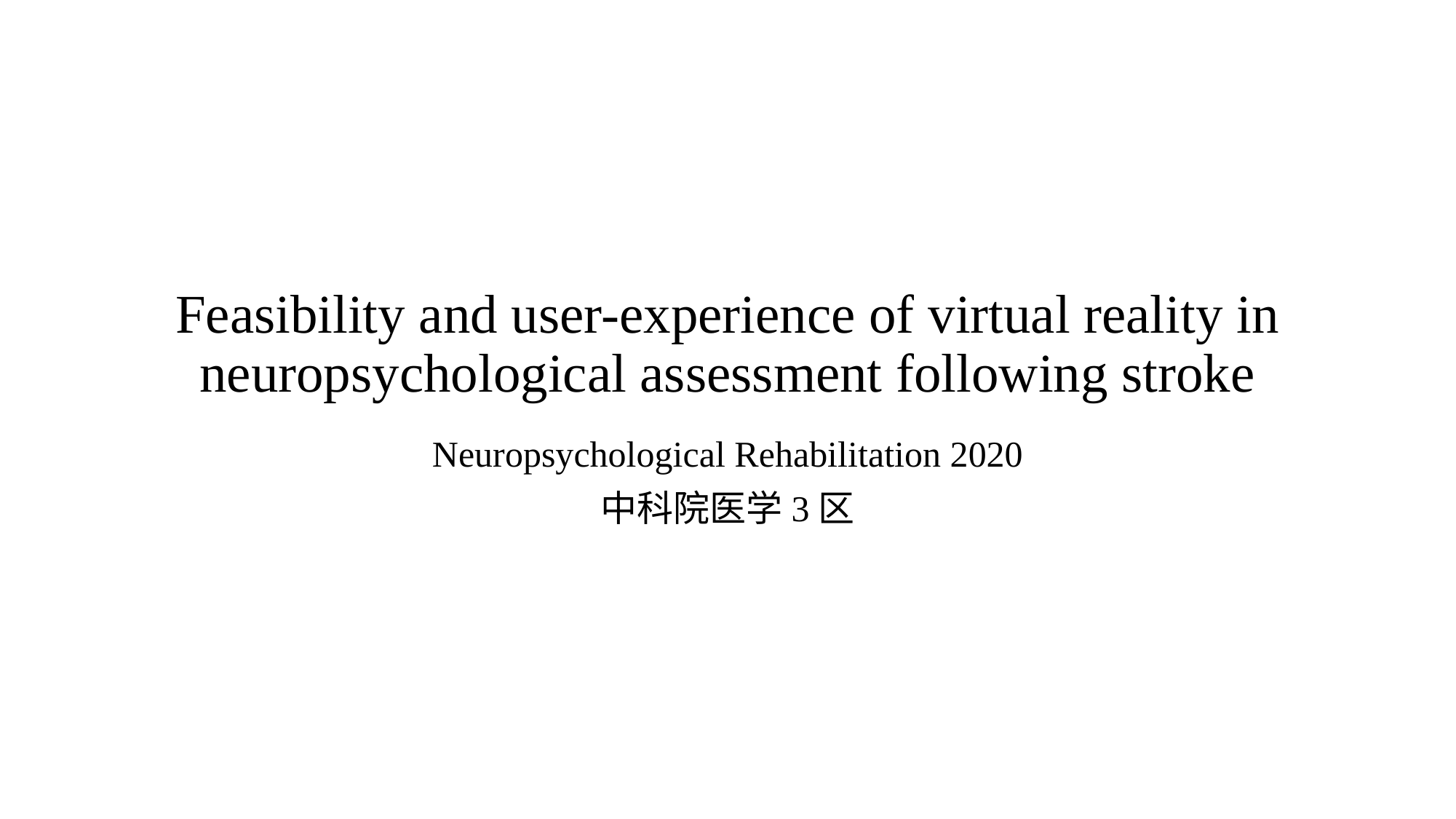

# Feasibility and user-experience of virtual reality in neuropsychological assessment following stroke
Neuropsychological Rehabilitation 2020
中科院医学3区